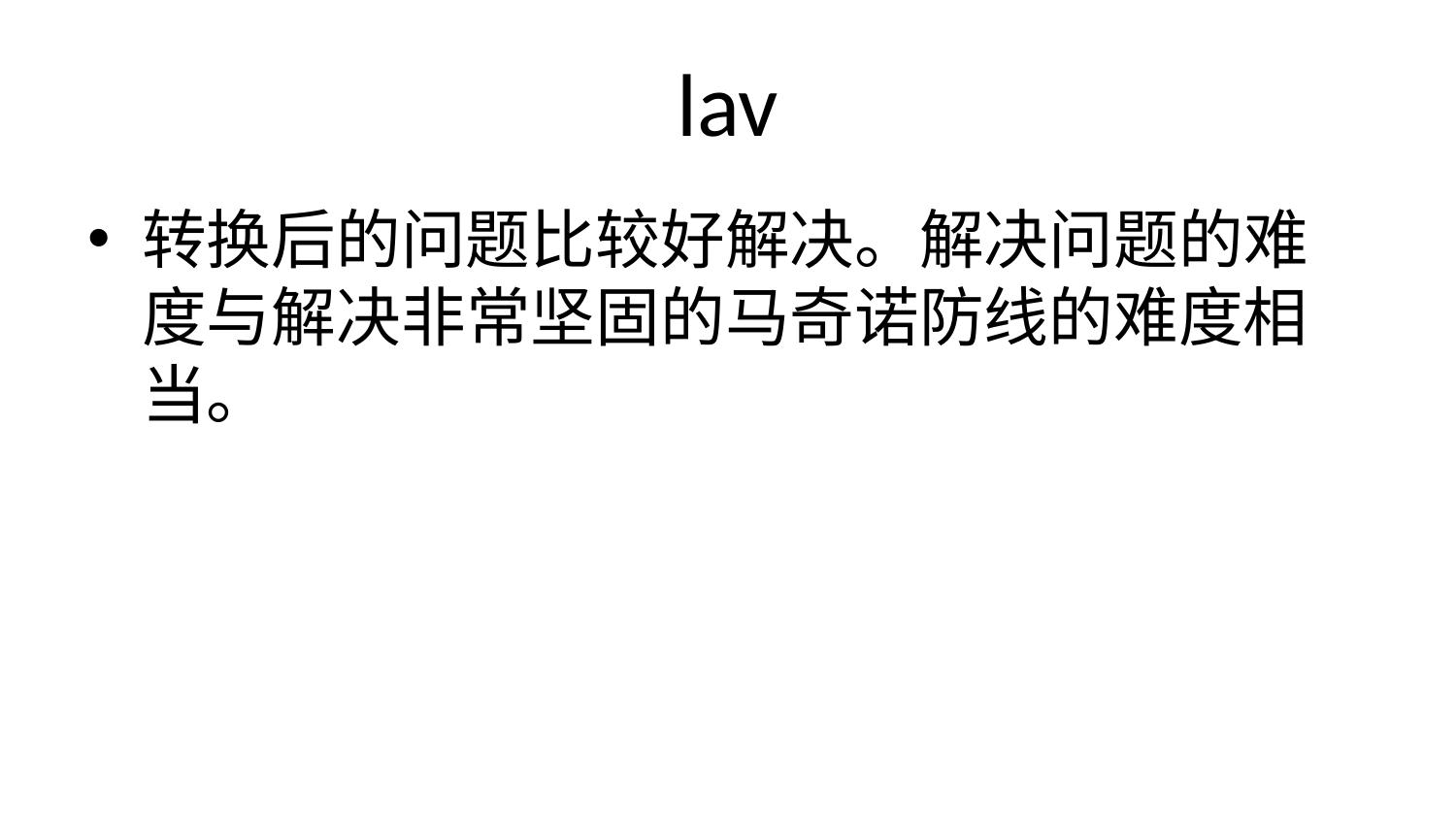

# lav
转换后的问题比较好解决。解决问题的难度与解决非常坚固的马奇诺防线的难度相当。